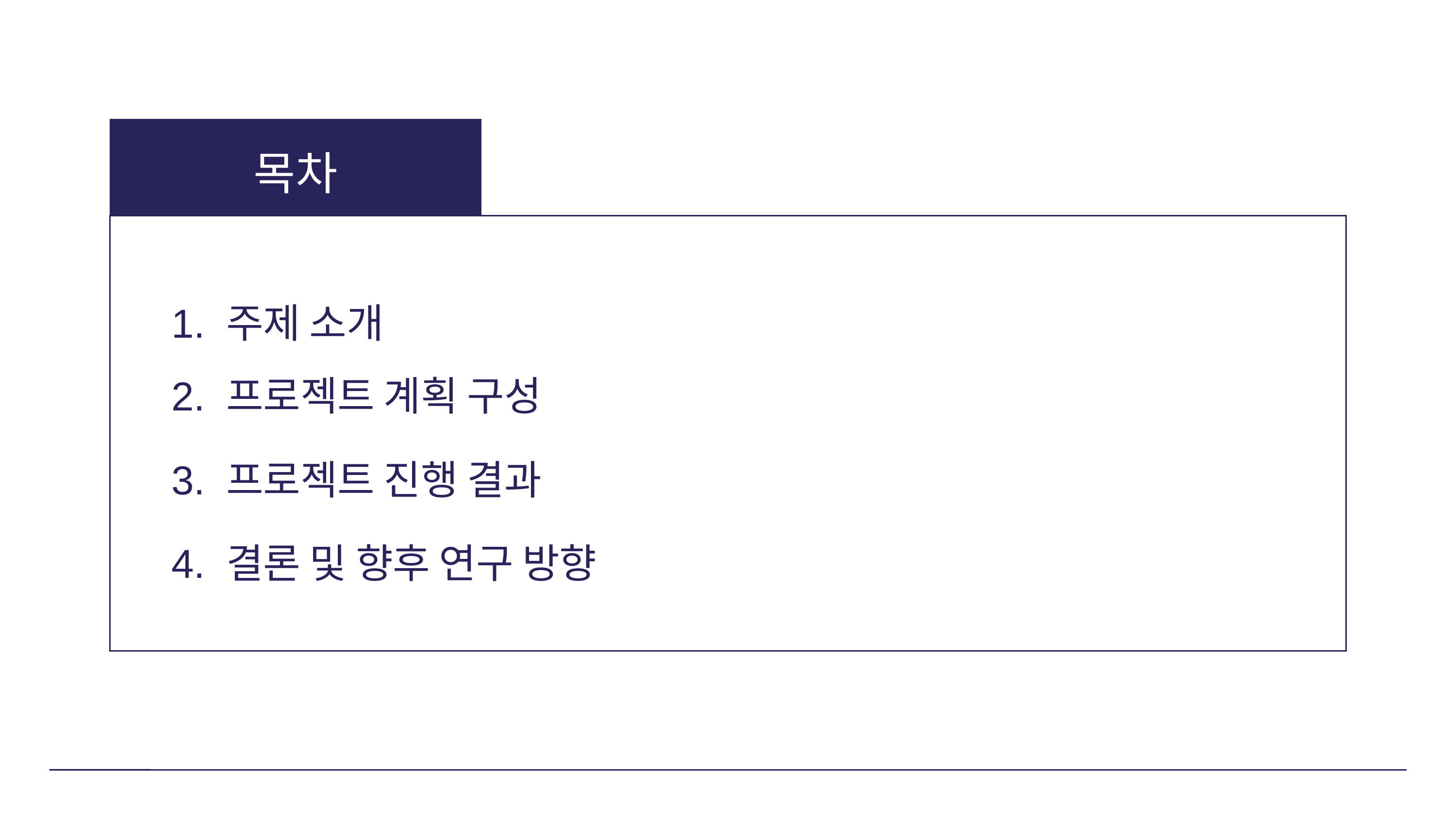

목차

1. 주제 소개
2. 프로젝트 계획 구성
3. 프로젝트 진행 결과
4. 결론 및 향후 연구 방향